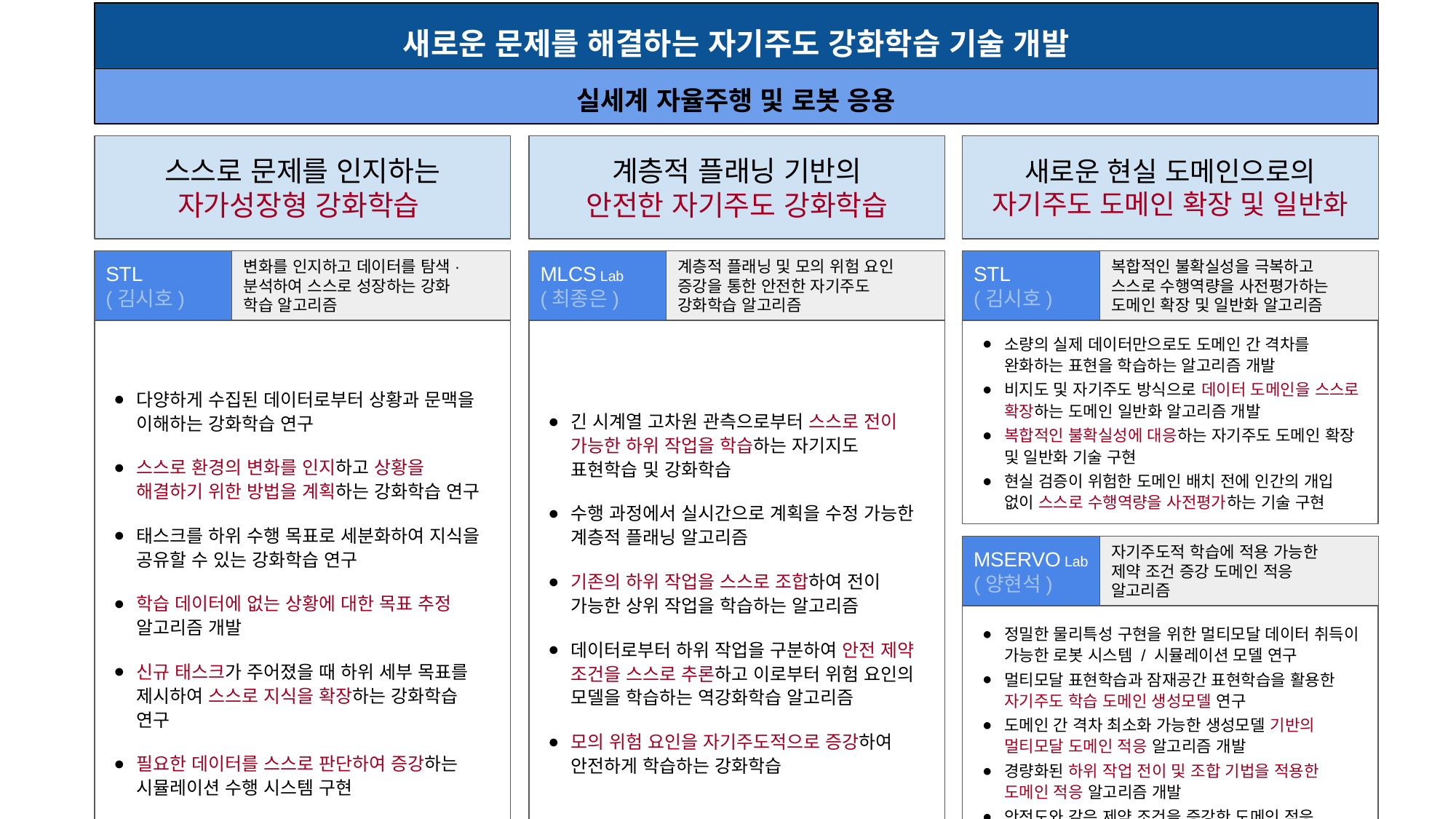

새로운 문제를 해결하는 자기주도 강화학습 기술 개발
실세계 자율주행 및 로봇 응용
스스로 문제를 인지하는
자가성장형 강화학습
계층적 플래닝 기반의
안전한 자기주도 강화학습
새로운 현실 도메인으로의
자기주도 도메인 확장 및 일반화
STL
(김시호)
변화를 인지하고 데이터를 탐색·
분석하여 스스로 성장하는 강화
학습 알고리즘
MLCS Lab
(최종은)
계층적 플래닝 및 모의 위험 요인
증강을 통한 안전한 자기주도 강화학습 알고리즘
STL
(김시호)
복합적인 불확실성을 극복하고
스스로 수행역량을 사전평가하는 도메인 확장 및 일반화 알고리즘
다양하게 수집된 데이터로부터 상황과 문맥을 이해하는 강화학습 연구
스스로 환경의 변화를 인지하고 상황을 해결하기 위한 방법을 계획하는 강화학습 연구
태스크를 하위 수행 목표로 세분화하여 지식을 공유할 수 있는 강화학습 연구
학습 데이터에 없는 상황에 대한 목표 추정 알고리즘 개발
신규 태스크가 주어졌을 때 하위 세부 목표를 제시하여 스스로 지식을 확장하는 강화학습 연구
필요한 데이터를 스스로 판단하여 증강하는 시뮬레이션 수행 시스템 구현
긴 시계열 고차원 관측으로부터 스스로 전이 가능한 하위 작업을 학습하는 자기지도 표현학습 및 강화학습
수행 과정에서 실시간으로 계획을 수정 가능한 계층적 플래닝 알고리즘
기존의 하위 작업을 스스로 조합하여 전이 가능한 상위 작업을 학습하는 알고리즘
데이터로부터 하위 작업을 구분하여 안전 제약 조건을 스스로 추론하고 이로부터 위험 요인의 모델을 학습하는 역강화학습 알고리즘
모의 위험 요인을 자기주도적으로 증강하여 안전하게 학습하는 강화학습
소량의 실제 데이터만으로도 도메인 간 격차를 완화하는 표현을 학습하는 알고리즘 개발
비지도 및 자기주도 방식으로 데이터 도메인을 스스로 확장하는 도메인 일반화 알고리즘 개발
복합적인 불확실성에 대응하는 자기주도 도메인 확장 및 일반화 기술 구현
현실 검증이 위험한 도메인 배치 전에 인간의 개입 없이 스스로 수행역량을 사전평가하는 기술 구현
MSERVO Lab
(양현석)
자기주도적 학습에 적용 가능한
제약 조건 증강 도메인 적응
알고리즘
정밀한 물리특성 구현을 위한 멀티모달 데이터 취득이 가능한 로봇 시스템 / 시뮬레이션 모델 연구
멀티모달 표현학습과 잠재공간 표현학습을 활용한 자기주도 학습 도메인 생성모델 연구
도메인 간 격차 최소화 가능한 생성모델 기반의 멀티모달 도메인 적응 알고리즘 개발
경량화된 하위 작업 전이 및 조합 기법을 적용한 도메인 적응 알고리즘 개발
안전도와 같은 제약 조건을 증강한 도메인 적응 알고리즘 개발